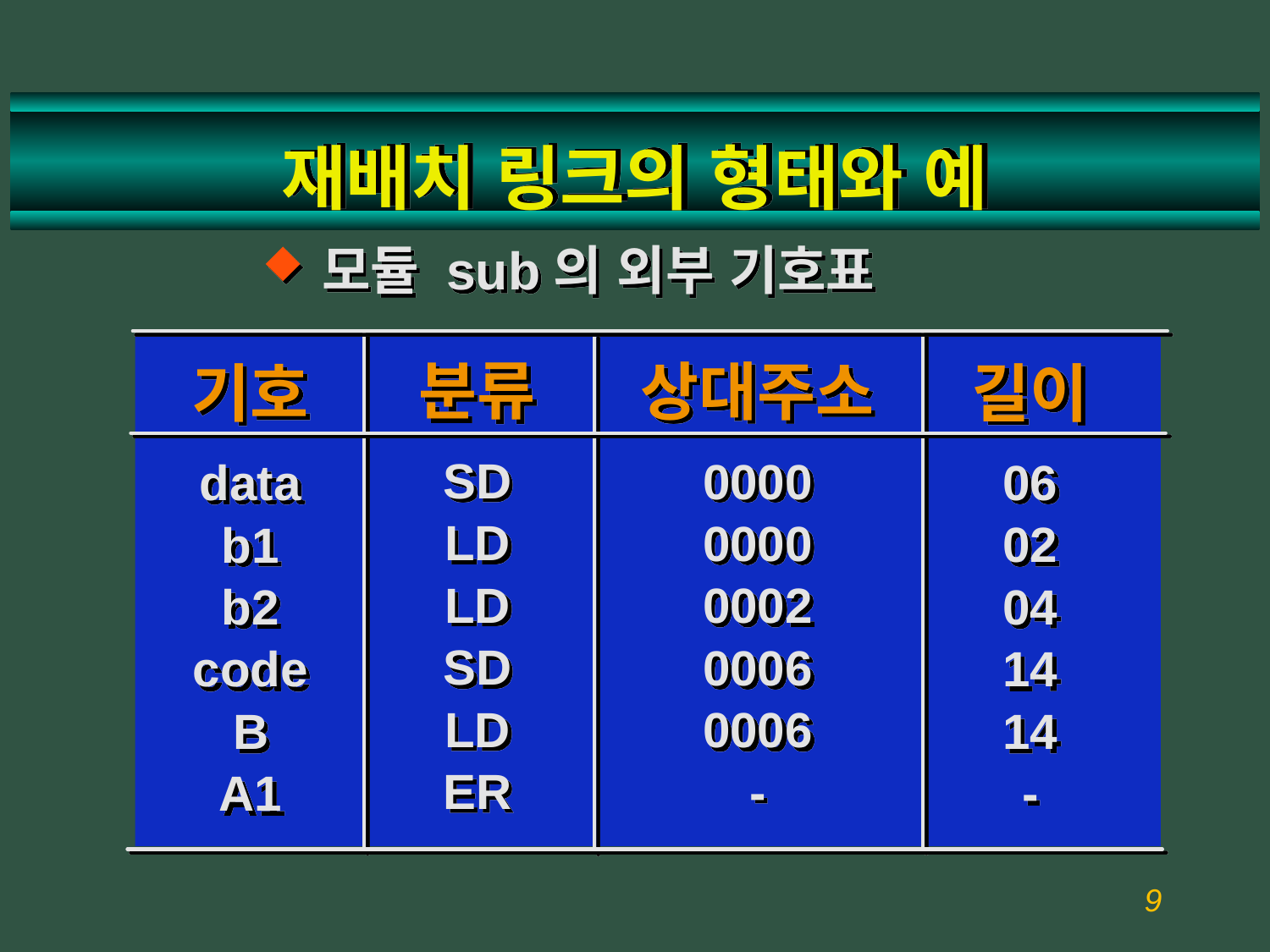

# 재배치 링크의 형태와 예
모듈 sub의 외부 기호표

분류
SD
LD
LD
SD
LD
ER
상대주소
0000
0000
0002
0006
0006
-
길이
06
02
04
14
14
-
기호
data
b1
b2
code
B
A1

9